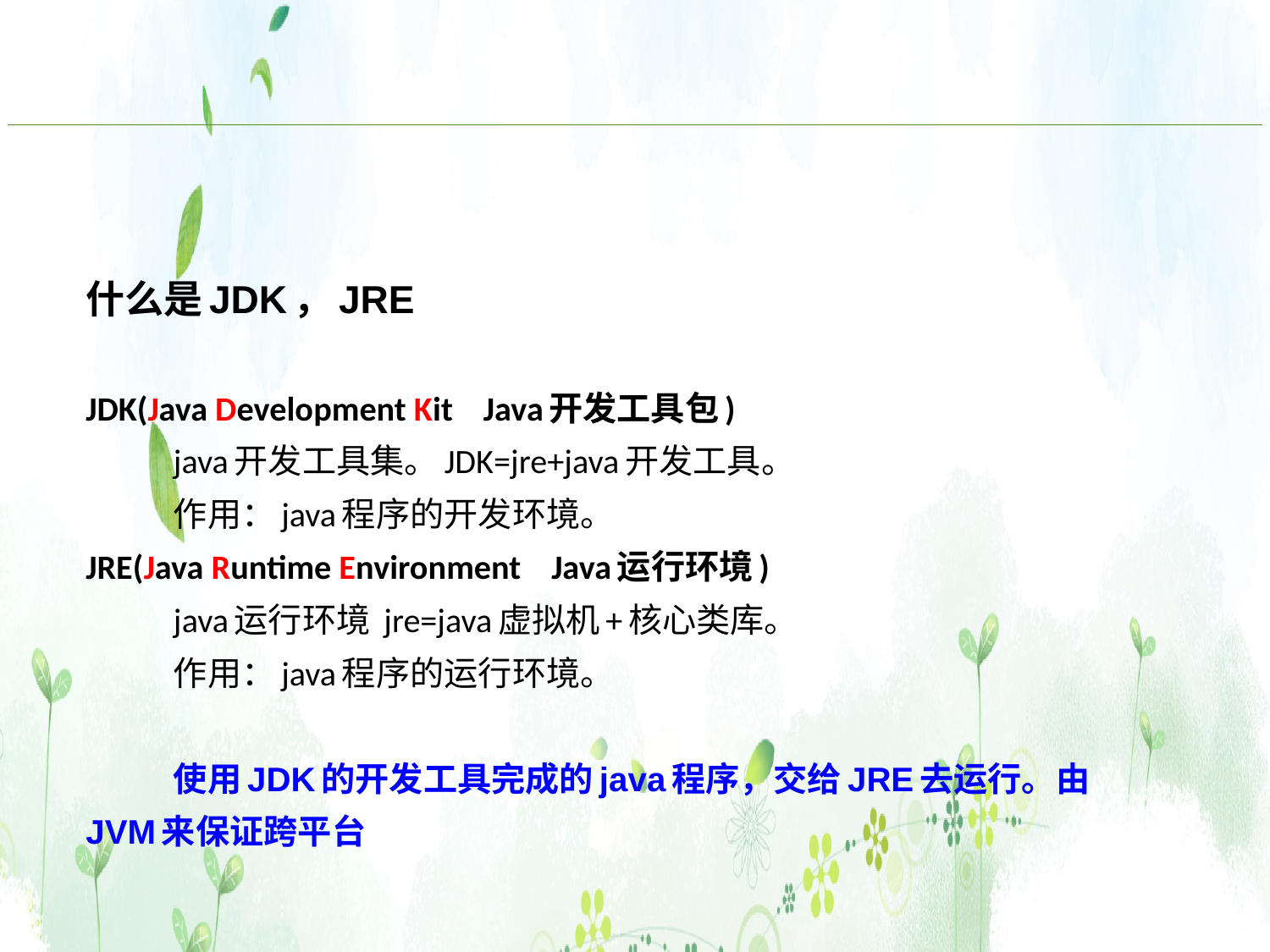

# 什么是JDK，JRE JDK(Java Development Kit    Java开发工具包) java开发工具集。JDK=jre+java开发工具。 作用：java程序的开发环境。 JRE(Java Runtime Environment    Java运行环境) java运行环境 jre=java虚拟机+核心类库。 作用：java程序的运行环境。 使用JDK的开发工具完成的java程序，交给JRE去运行。由JVM来保证跨平台